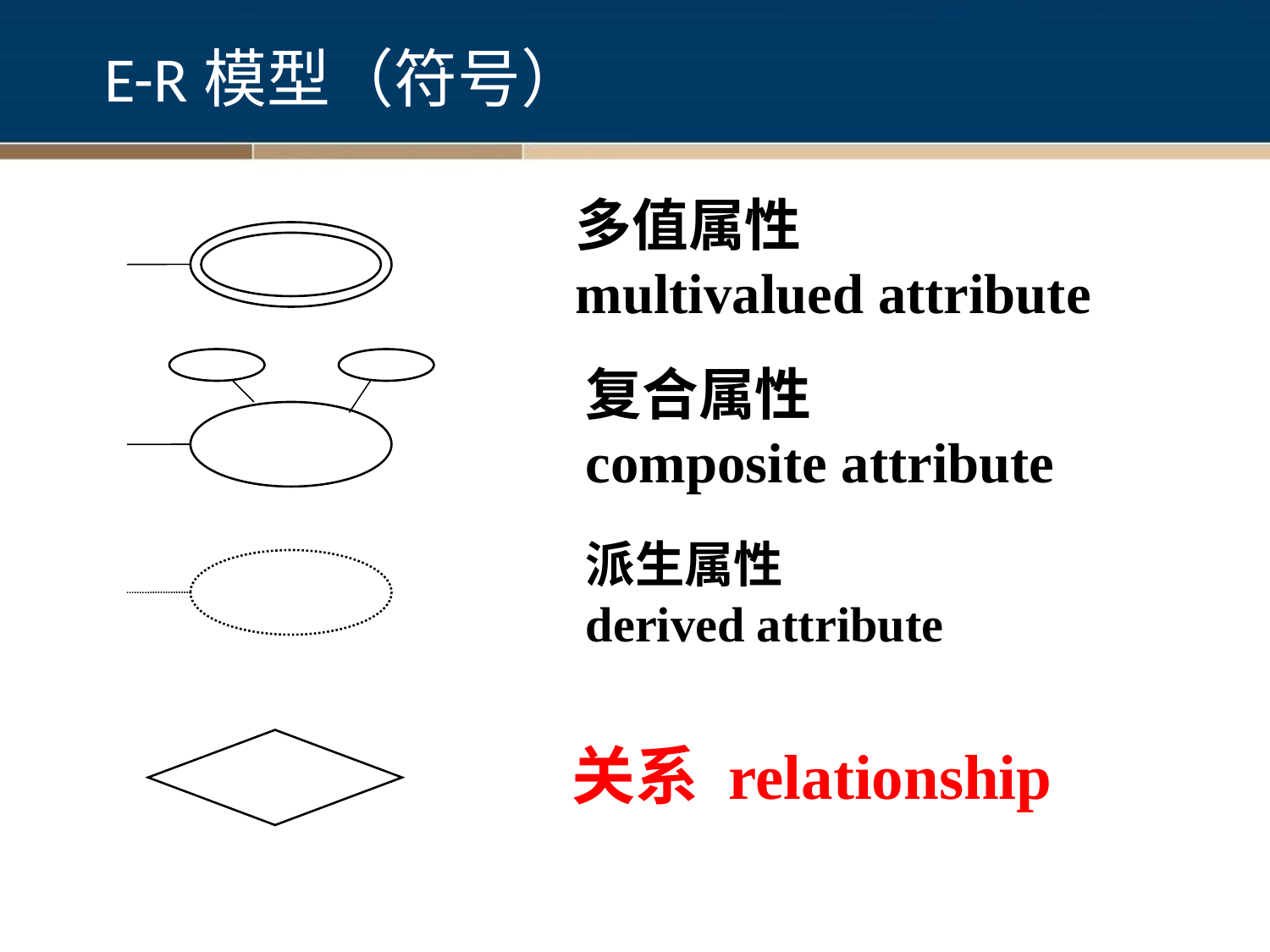

E-R模型（符号）
多值属性
multivalued attribute

复合属性
composite attribute

派生属性
derived attribute

关系 relationship